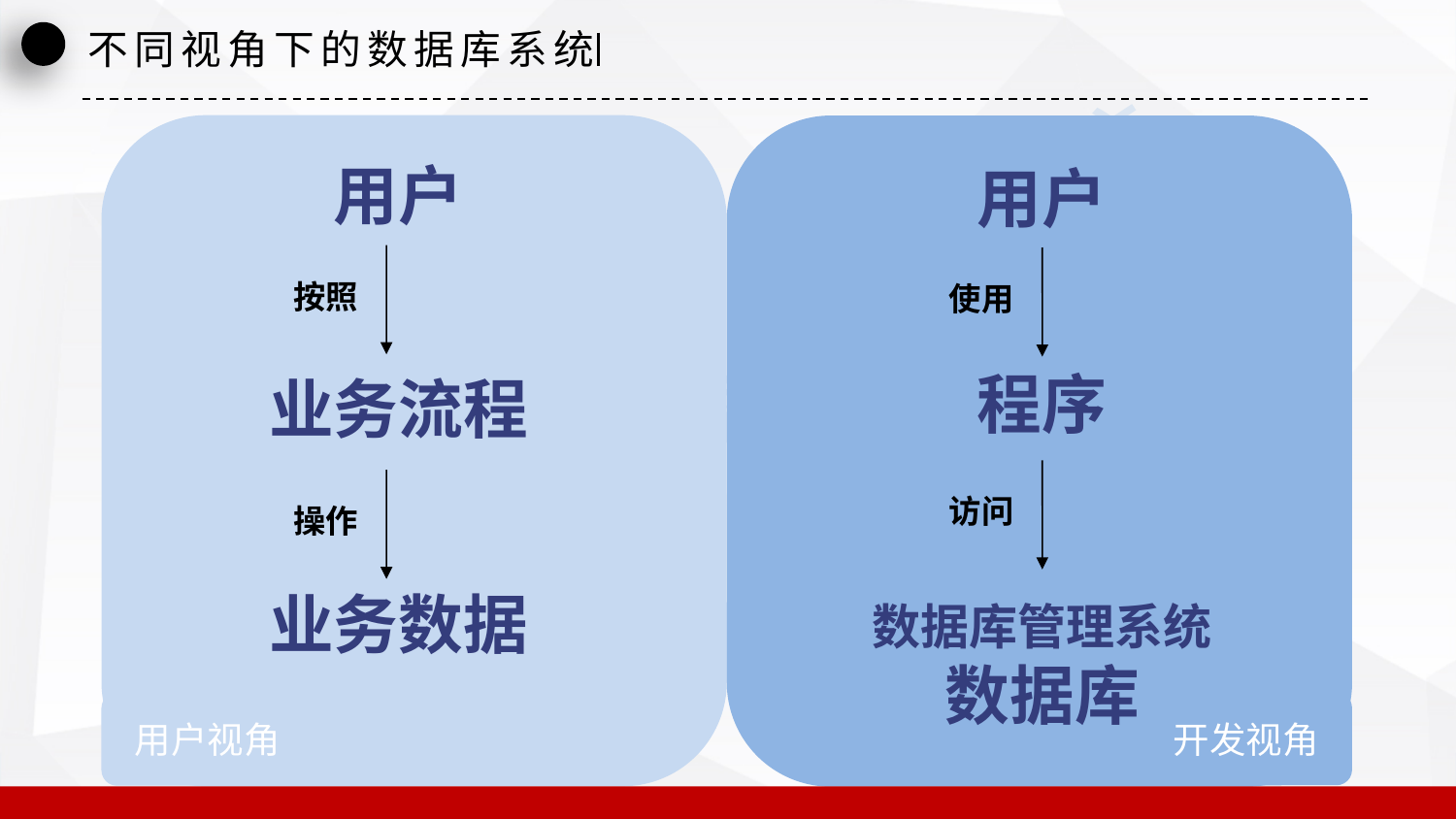

不同视角下的数据库系统

用户
用户

按照

使用
程序
业务流程

访问

操作
业务数据
数据库管理系统
数据库
开发视角
用户视角